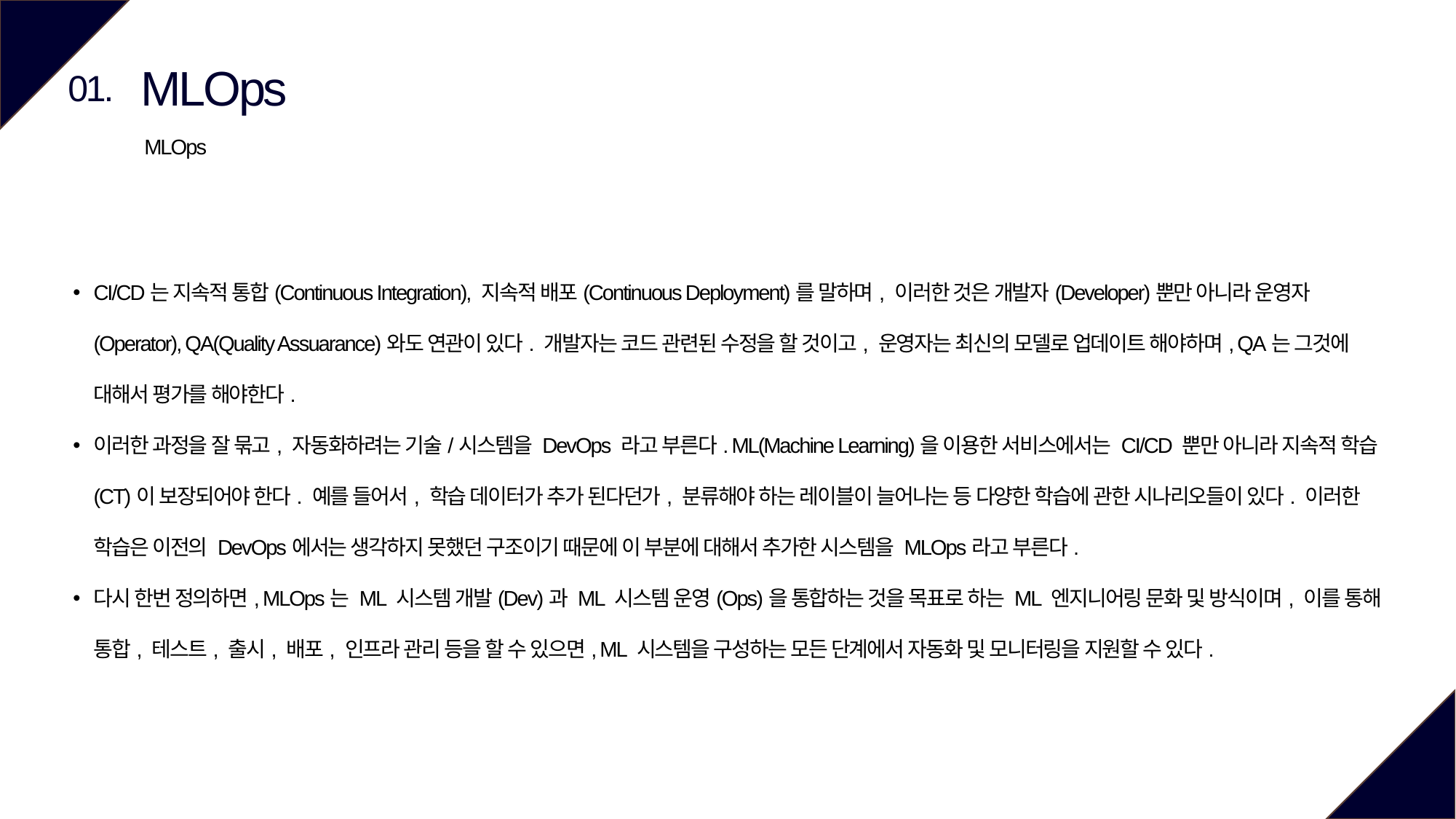

MLOps
01.
MLOps
CI/CD는 지속적 통합(Continuous Integration), 지속적 배포(Continuous Deployment)를 말하며, 이러한 것은 개발자(Developer)뿐만 아니라 운영자(Operator), QA(Quality Assuarance)와도 연관이 있다. 개발자는 코드 관련된 수정을 할 것이고, 운영자는 최신의 모델로 업데이트 해야하며, QA는 그것에 대해서 평가를 해야한다.
이러한 과정을 잘 묶고, 자동화하려는 기술/시스템을 DevOps 라고 부른다. ML(Machine Learning)을 이용한 서비스에서는 CI/CD 뿐만 아니라 지속적 학습(CT)이 보장되어야 한다. 예를 들어서, 학습 데이터가 추가 된다던가, 분류해야 하는 레이블이 늘어나는 등 다양한 학습에 관한 시나리오들이 있다. 이러한 학습은 이전의 DevOps에서는 생각하지 못했던 구조이기 때문에 이 부분에 대해서 추가한 시스템을 MLOps라고 부른다.
다시 한번 정의하면, MLOps는 ML 시스템 개발(Dev)과 ML 시스템 운영(Ops)을 통합하는 것을 목표로 하는 ML 엔지니어링 문화 및 방식이며, 이를 통해 통합, 테스트, 출시, 배포, 인프라 관리 등을 할 수 있으면, ML 시스템을 구성하는 모든 단계에서 자동화 및 모니터링을 지원할 수 있다.